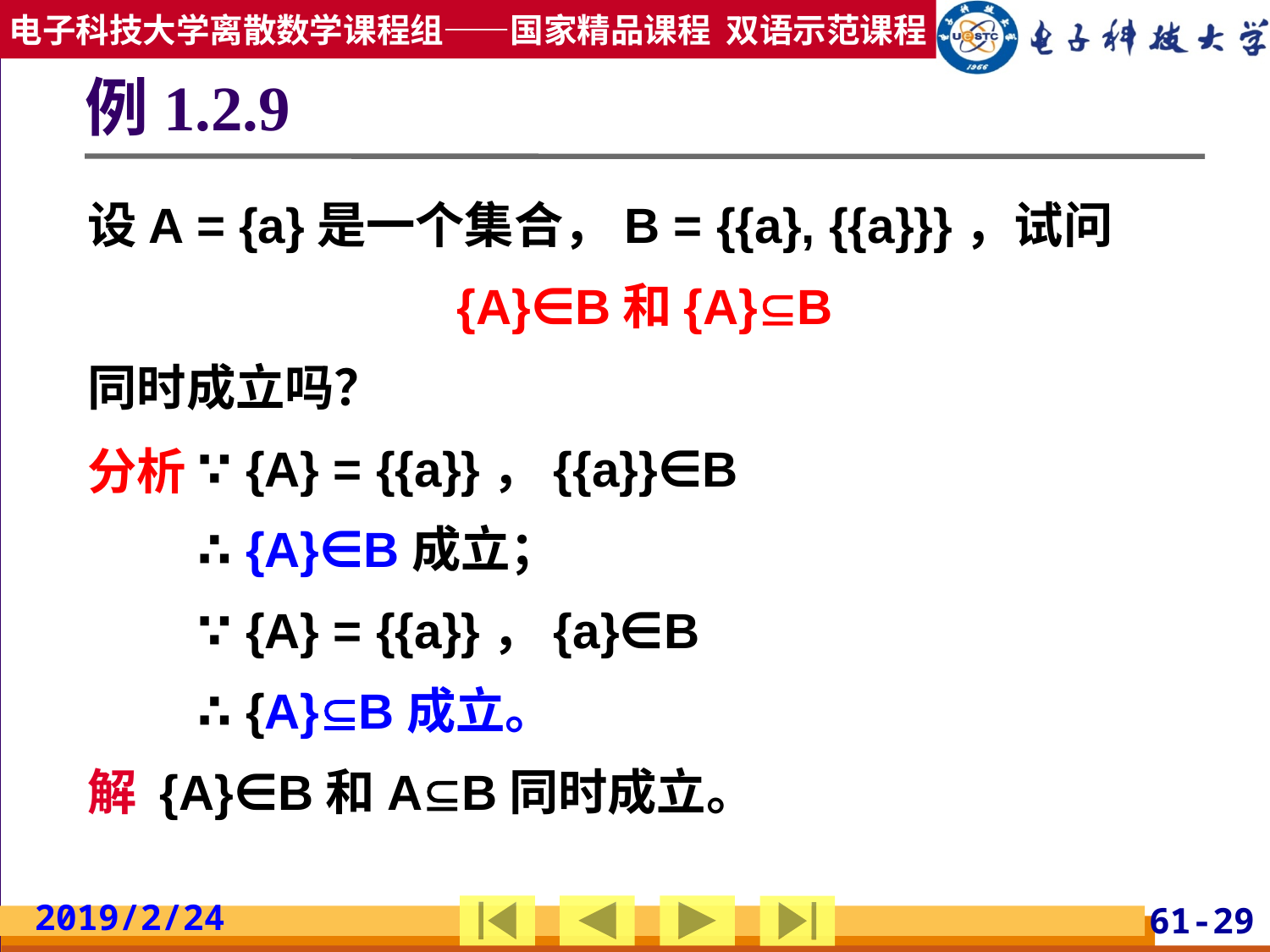

# 例1.2.9
设A = {a}是一个集合，B = {{a}, {{a}}}，试问
{A}∈B和{A}⊆B
同时成立吗？
        ∵ {A} = {{a}}，{{a}}∈B
        ∴ {A}∈B成立；
        ∵ {A} = {{a}}，{a}∈B
        ∴ {A}⊆B成立。
解 {A}∈B和A⊆B同时成立。
分析
2019/2/24